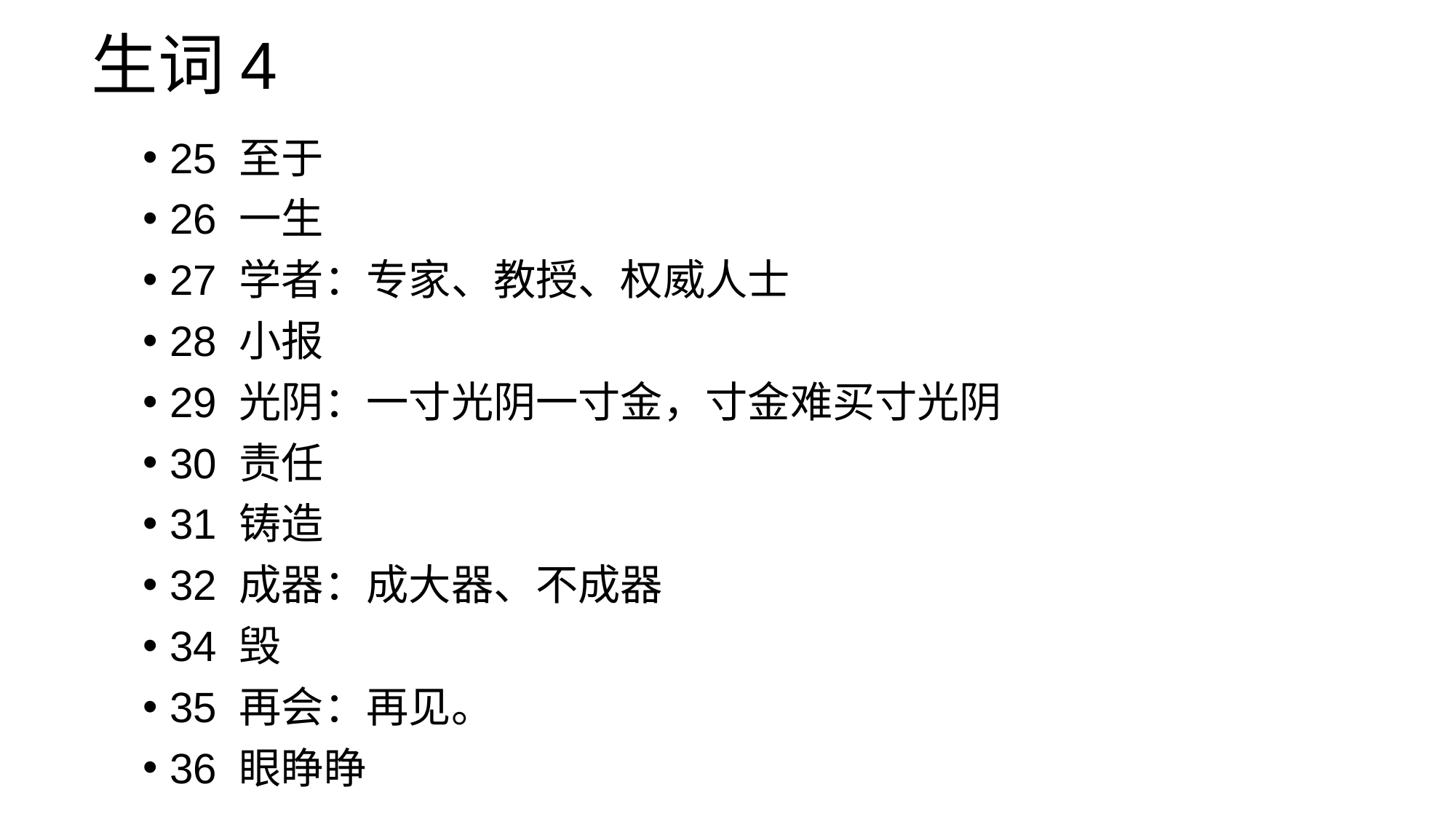

# 生词4
25 至于
26 一生
27 学者：专家、教授、权威人士
28 小报
29 光阴：一寸光阴一寸金，寸金难买寸光阴
30 责任
31 铸造
32 成器：成大器、不成器
34 毁
35 再会：再见。
36 眼睁睁